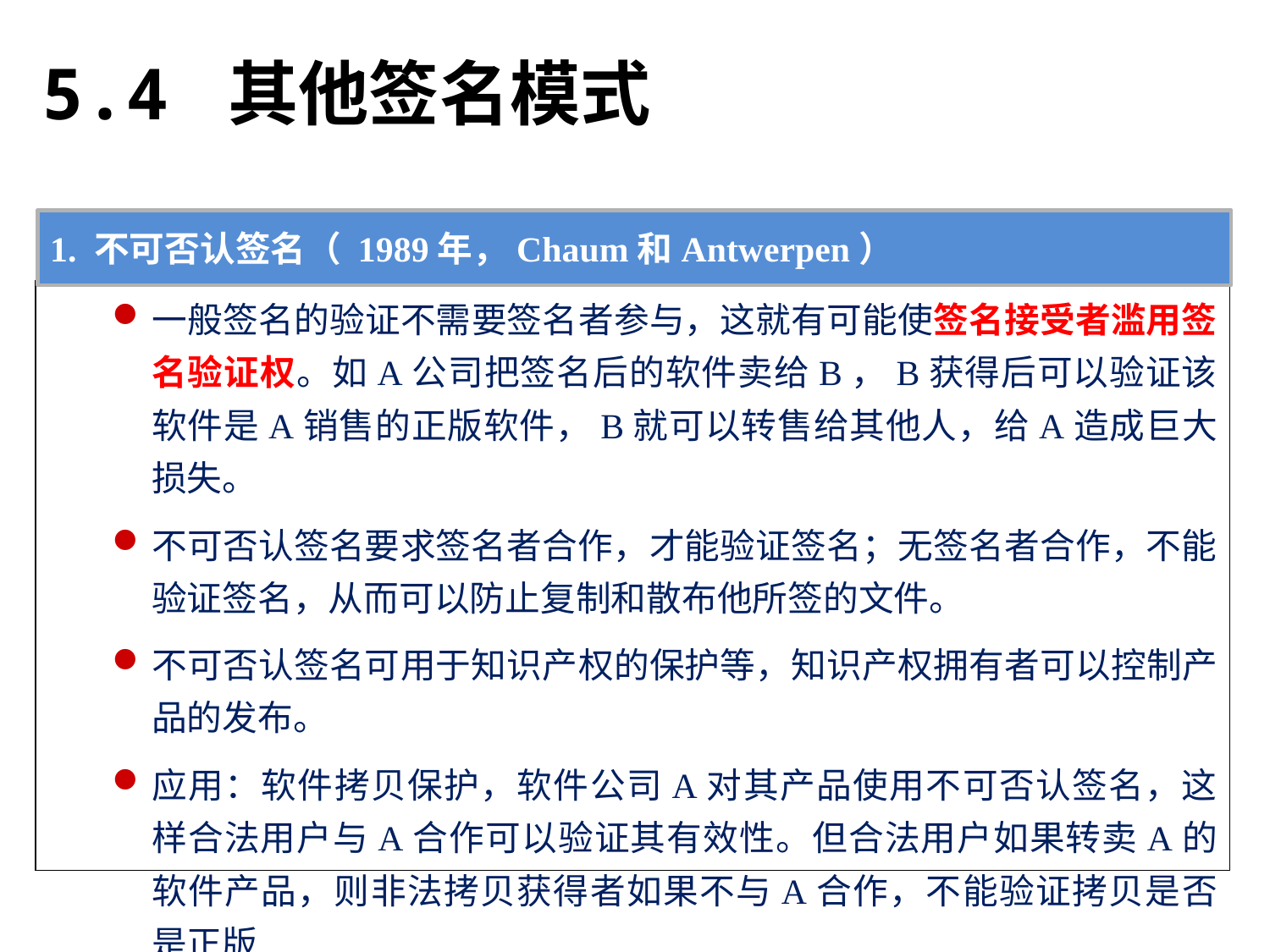

# 5.4 其他签名模式
1. 不可否认签名（ 1989年，Chaum和Antwerpen）
一般签名的验证不需要签名者参与，这就有可能使签名接受者滥用签名验证权。如A公司把签名后的软件卖给B，B获得后可以验证该软件是A销售的正版软件，B就可以转售给其他人，给A造成巨大损失。
不可否认签名要求签名者合作，才能验证签名；无签名者合作，不能验证签名，从而可以防止复制和散布他所签的文件。
不可否认签名可用于知识产权的保护等，知识产权拥有者可以控制产品的发布。
应用：软件拷贝保护，软件公司A对其产品使用不可否认签名，这样合法用户与A合作可以验证其有效性。但合法用户如果转卖A的软件产品，则非法拷贝获得者如果不与A合作，不能验证拷贝是否是正版